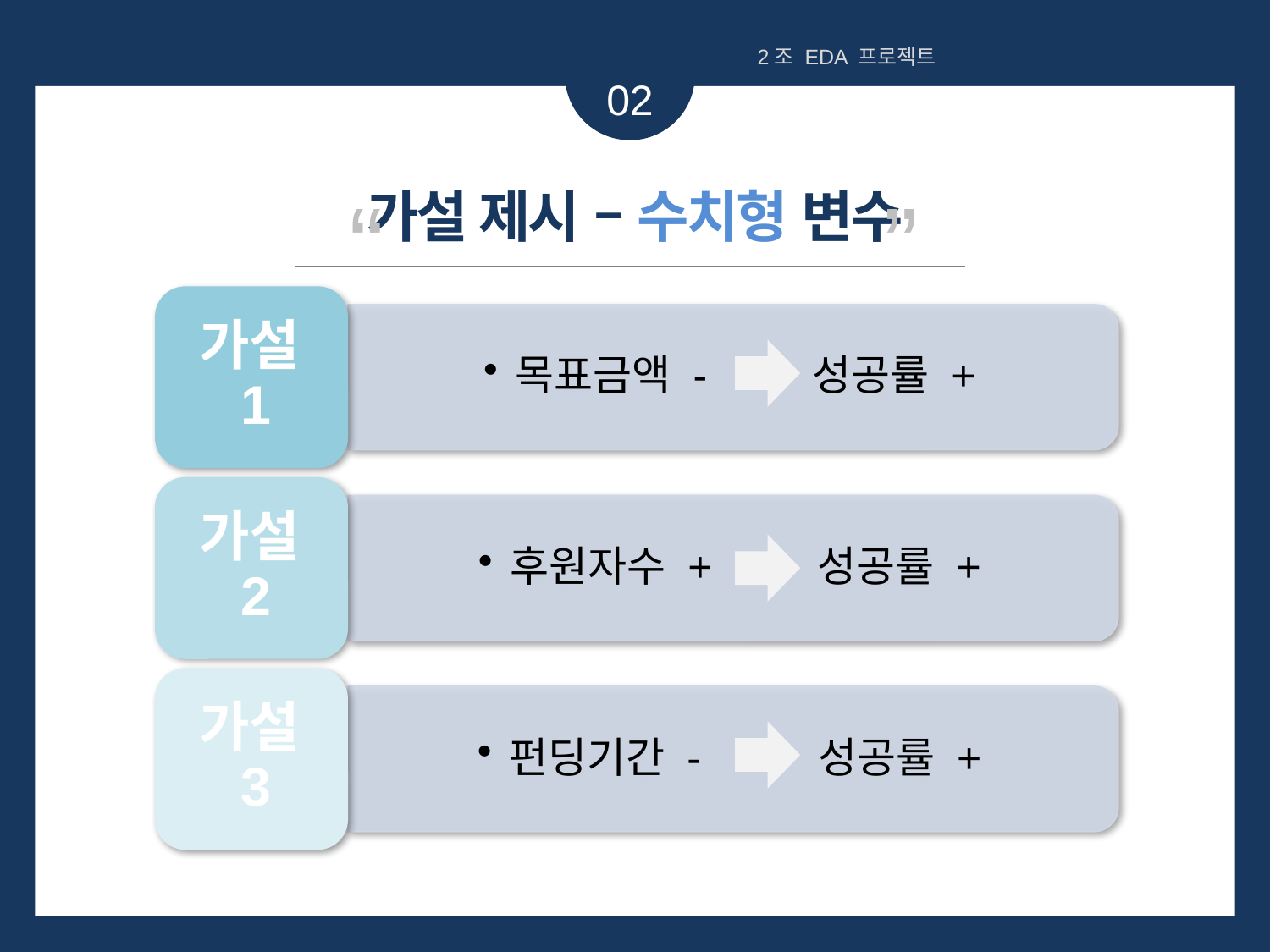

2조 EDA 프로젝트
02

“                 ”
가설 제시 – 수치형 변수
목표금액 -        성공률 +
가설1
후원자수 +        성공률 +
가설2
펀딩기간 -         성공률 +
가설3